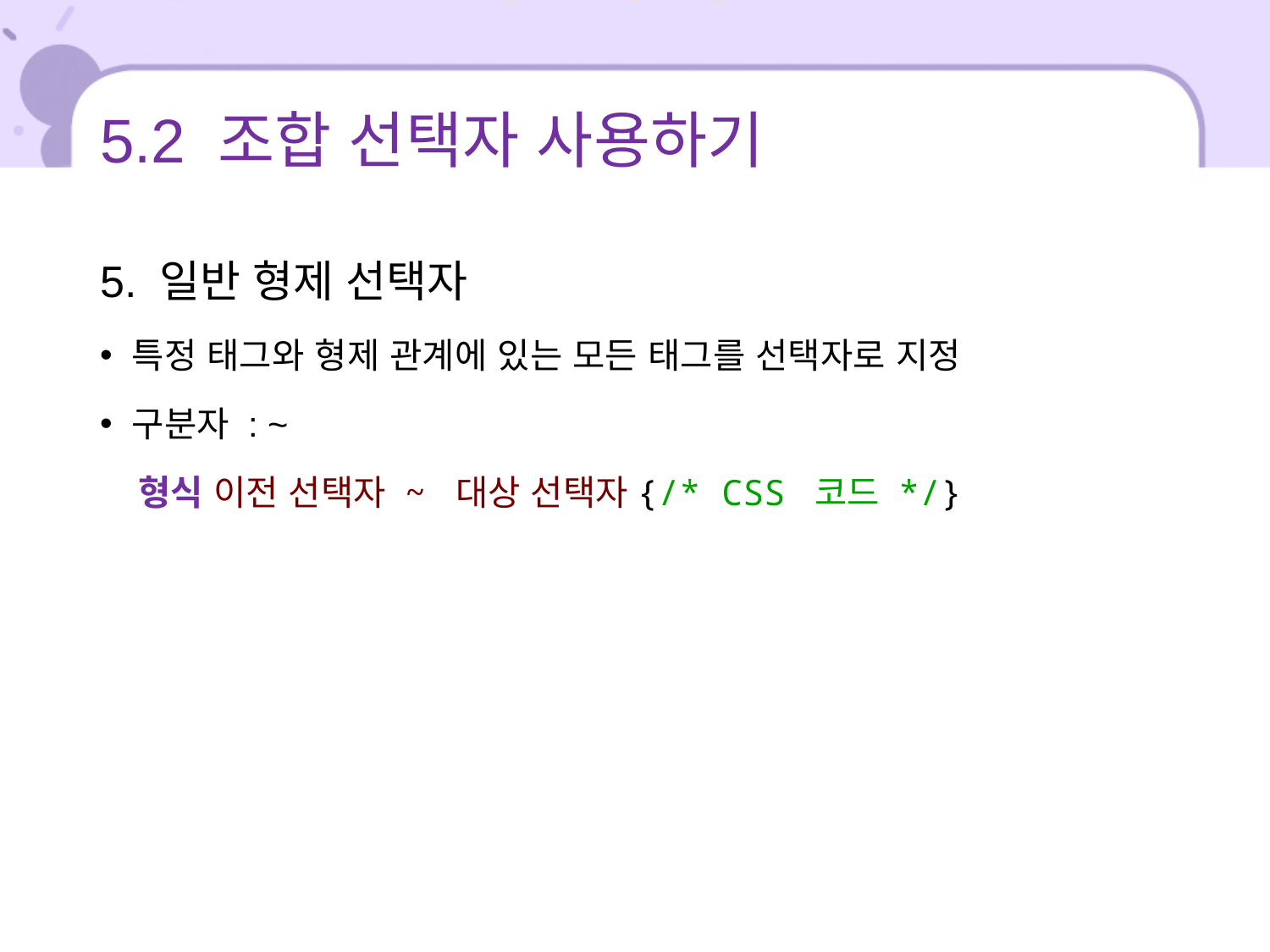

# 5.2 조합 선택자 사용하기
5. 일반 형제 선택자
특정 태그와 형제 관계에 있는 모든 태그를 선택자로 지정
구분자 : ~
   형식 이전 선택자 ~ 대상 선택자{/* CSS 코드 */}